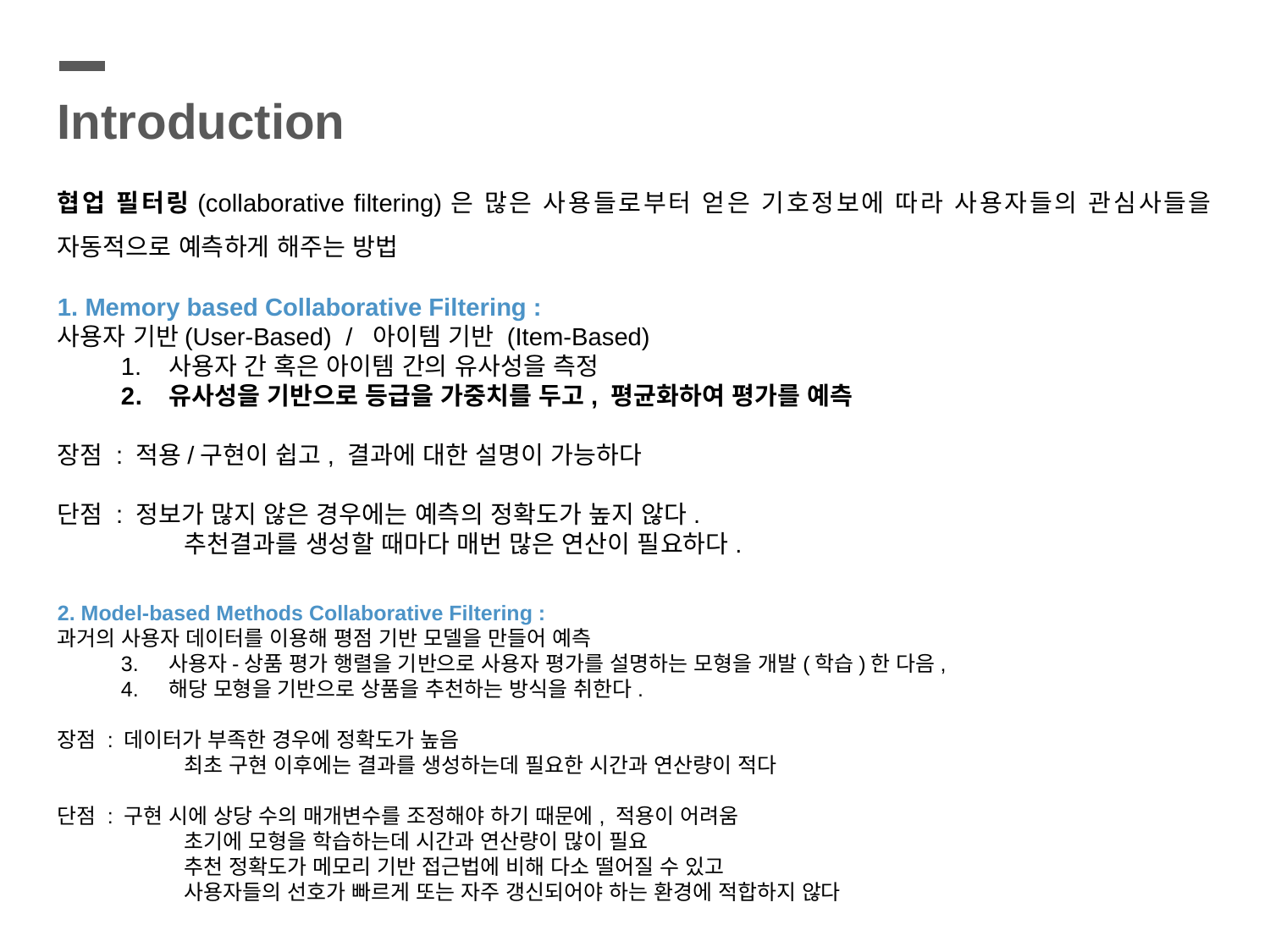

Introduction
협업 필터링(collaborative filtering)은 많은 사용들로부터 얻은 기호정보에 따라 사용자들의 관심사들을 자동적으로 예측하게 해주는 방법

1. Memory based Collaborative Filtering :
사용자 기반(User-Based)  /  아이템 기반 (Item-Based)
사용자 간 혹은 아이템 간의 유사성을 측정
유사성을 기반으로 등급을 가중치를 두고, 평균화하여 평가를 예측

장점 : 적용/구현이 쉽고, 결과에 대한 설명이 가능하다

단점 : 정보가 많지 않은 경우에는 예측의 정확도가 높지 않다.
	추천결과를 생성할 때마다 매번 많은 연산이 필요하다.

2. Model-based Methods Collaborative Filtering :
과거의 사용자 데이터를 이용해 평점 기반 모델을 만들어 예측
사용자-상품 평가 행렬을 기반으로 사용자 평가를 설명하는 모형을 개발(학습)한 다음,
해당 모형을 기반으로 상품을 추천하는 방식을 취한다.

장점 : 데이터가 부족한 경우에 정확도가 높음
	최초 구현 이후에는 결과를 생성하는데 필요한 시간과 연산량이 적다

단점 : 구현 시에 상당 수의 매개변수를 조정해야 하기 때문에, 적용이 어려움
	초기에 모형을 학습하는데 시간과 연산량이 많이 필요
	추천 정확도가 메모리 기반 접근법에 비해 다소 떨어질 수 있고
	사용자들의 선호가 빠르게 또는 자주 갱신되어야 하는 환경에 적합하지 않다